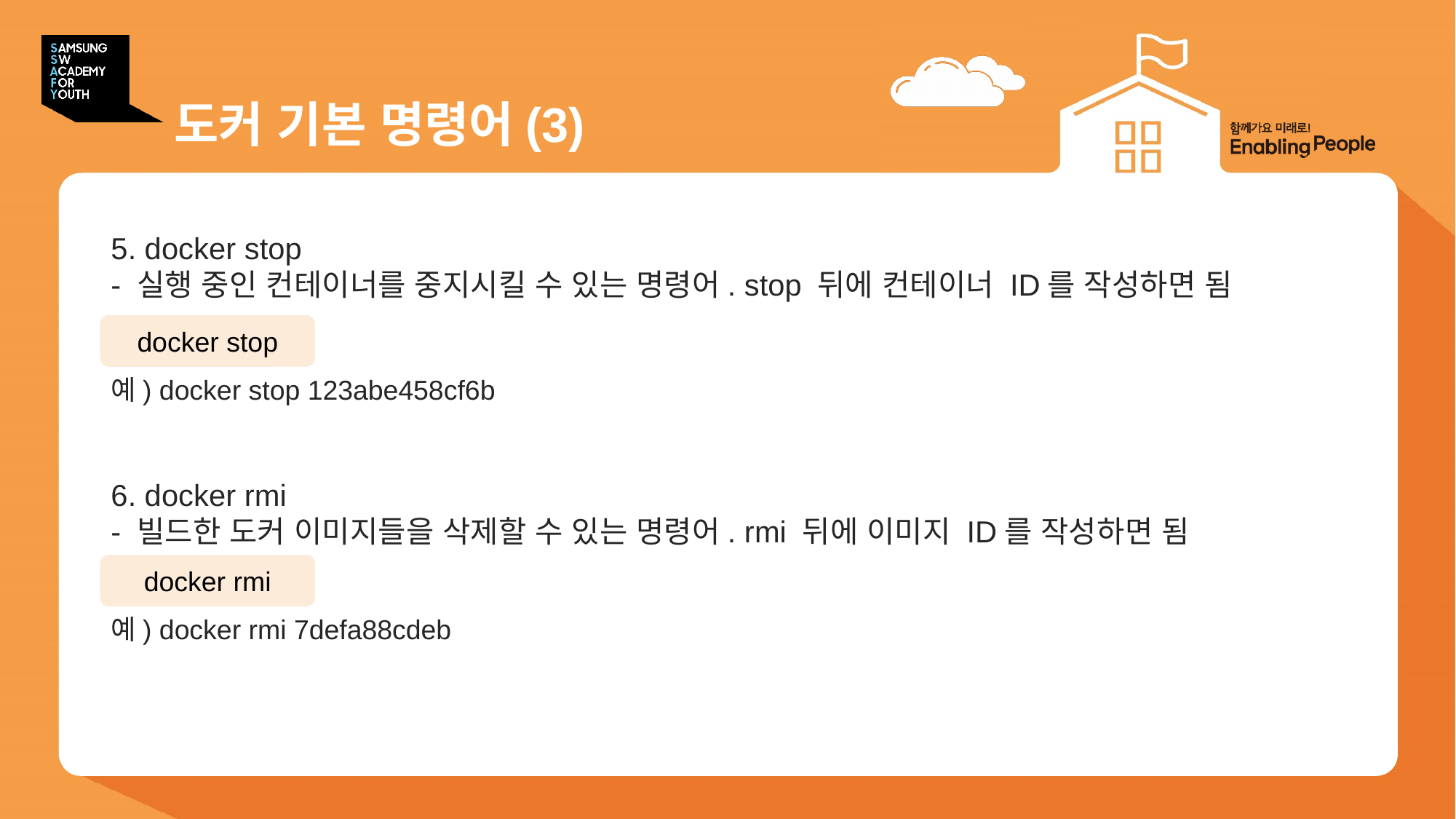

# 도커 기본 명령어(3)
5. docker stop
- 실행 중인 컨테이너를 중지시킬 수 있는 명령어. stop 뒤에 컨테이너 ID를 작성하면 됨
docker stop
예) docker stop 123abe458cf6b
6. docker rmi
- 빌드한 도커 이미지들을 삭제할 수 있는 명령어. rmi 뒤에 이미지 ID를 작성하면 됨
docker rmi
예) docker rmi 7defa88cdeb